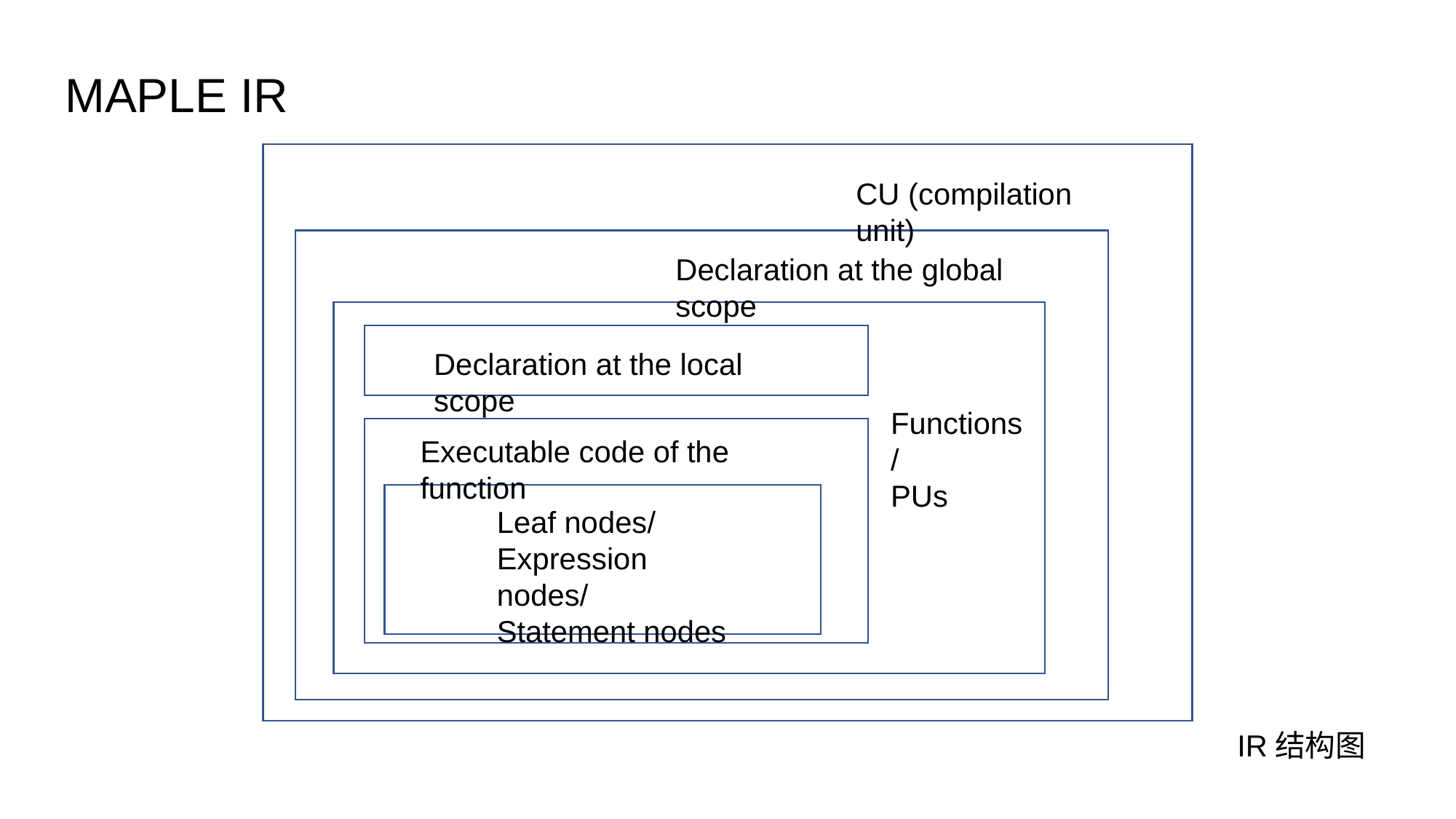

# MAPLE IR

CU (compilation unit)

Declaration at the global scope

Declaration at the local scope
Functions/
PUs

Executable code of the function

Leaf nodes/
Expression nodes/
Statement nodes
IR结构图